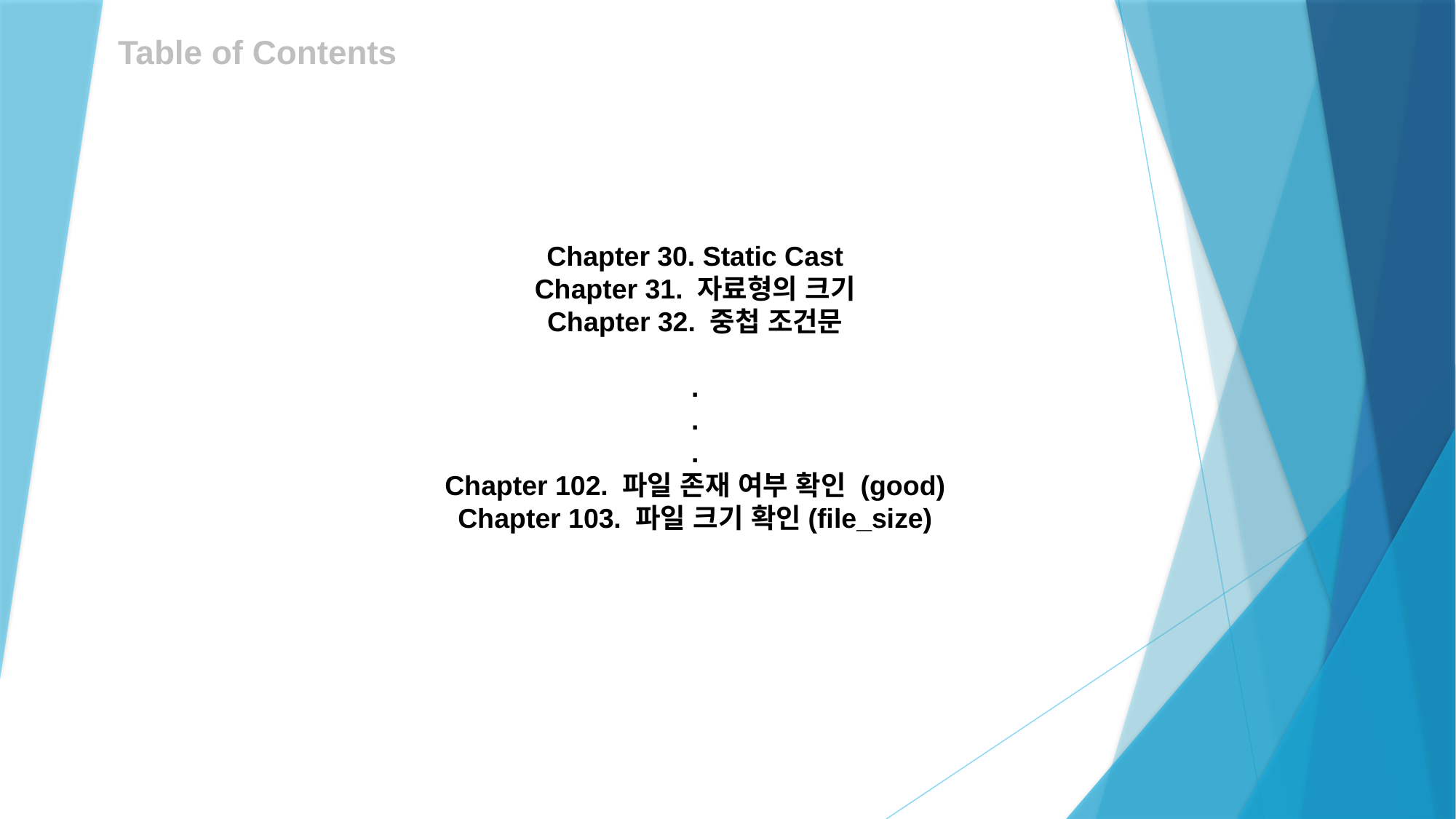

Table of Contents
Chapter 30. Static Cast
Chapter 31. 자료형의 크기
Chapter 32. 중첩 조건문

.
.
.
Chapter 102. 파일 존재 여부 확인 (good)
Chapter 103. 파일 크기 확인(file_size)